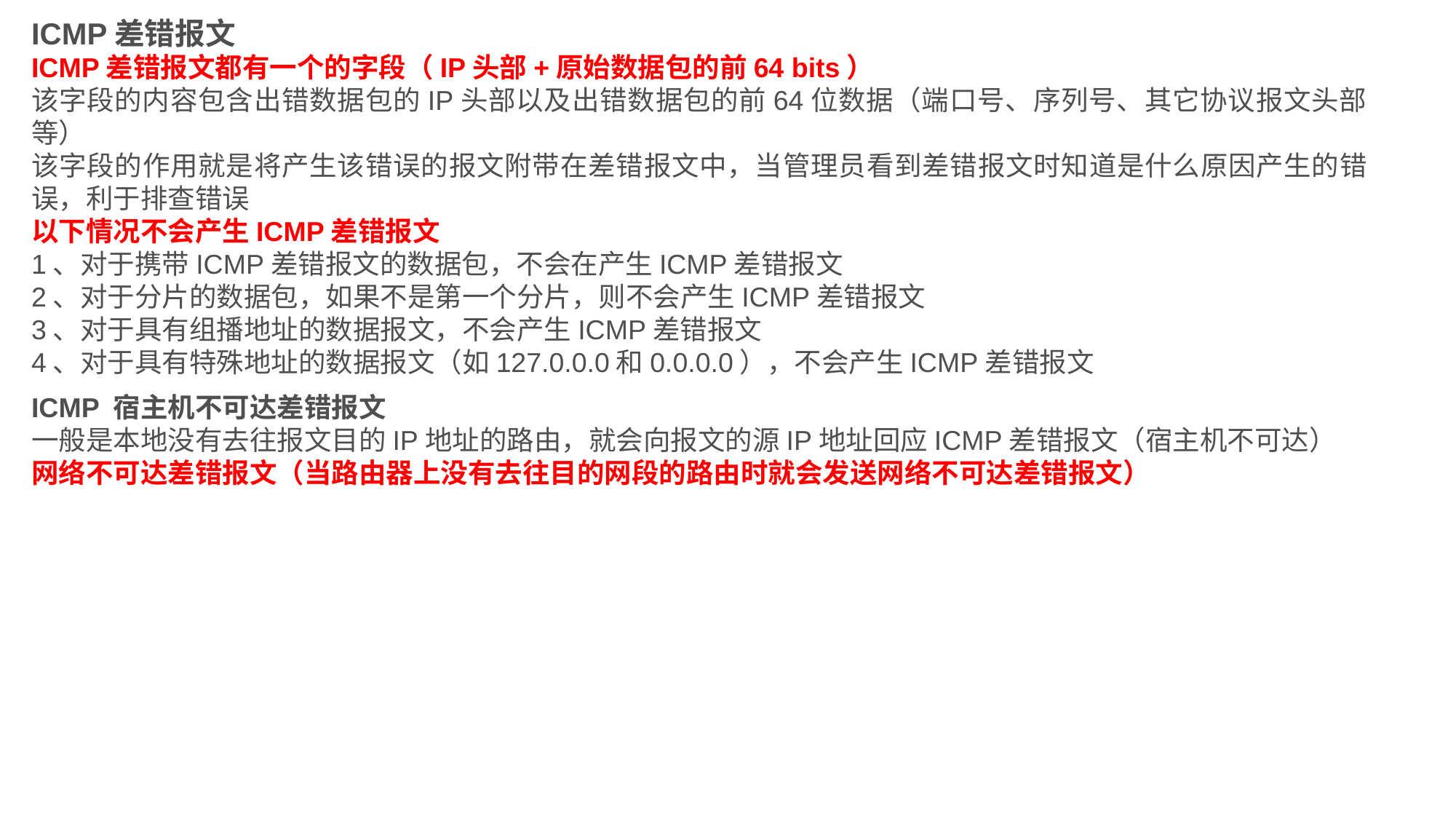

ICMP差错报文
ICMP差错报文都有一个的字段（IP头部+原始数据包的前64 bits）
该字段的内容包含出错数据包的IP头部以及出错数据包的前64位数据（端口号、序列号、其它协议报文头部等）
该字段的作用就是将产生该错误的报文附带在差错报文中，当管理员看到差错报文时知道是什么原因产生的错误，利于排查错误
以下情况不会产生ICMP差错报文
1、对于携带ICMP差错报文的数据包，不会在产生ICMP差错报文
2、对于分片的数据包，如果不是第一个分片，则不会产生ICMP差错报文
3、对于具有组播地址的数据报文，不会产生ICMP差错报文
4、对于具有特殊地址的数据报文（如127.0.0.0和0.0.0.0），不会产生ICMP差错报文

ICMP 宿主机不可达差错报文
一般是本地没有去往报文目的IP地址的路由，就会向报文的源IP地址回应ICMP差错报文（宿主机不可达）
网络不可达差错报文（当路由器上没有去往目的网段的路由时就会发送网络不可达差错报文）